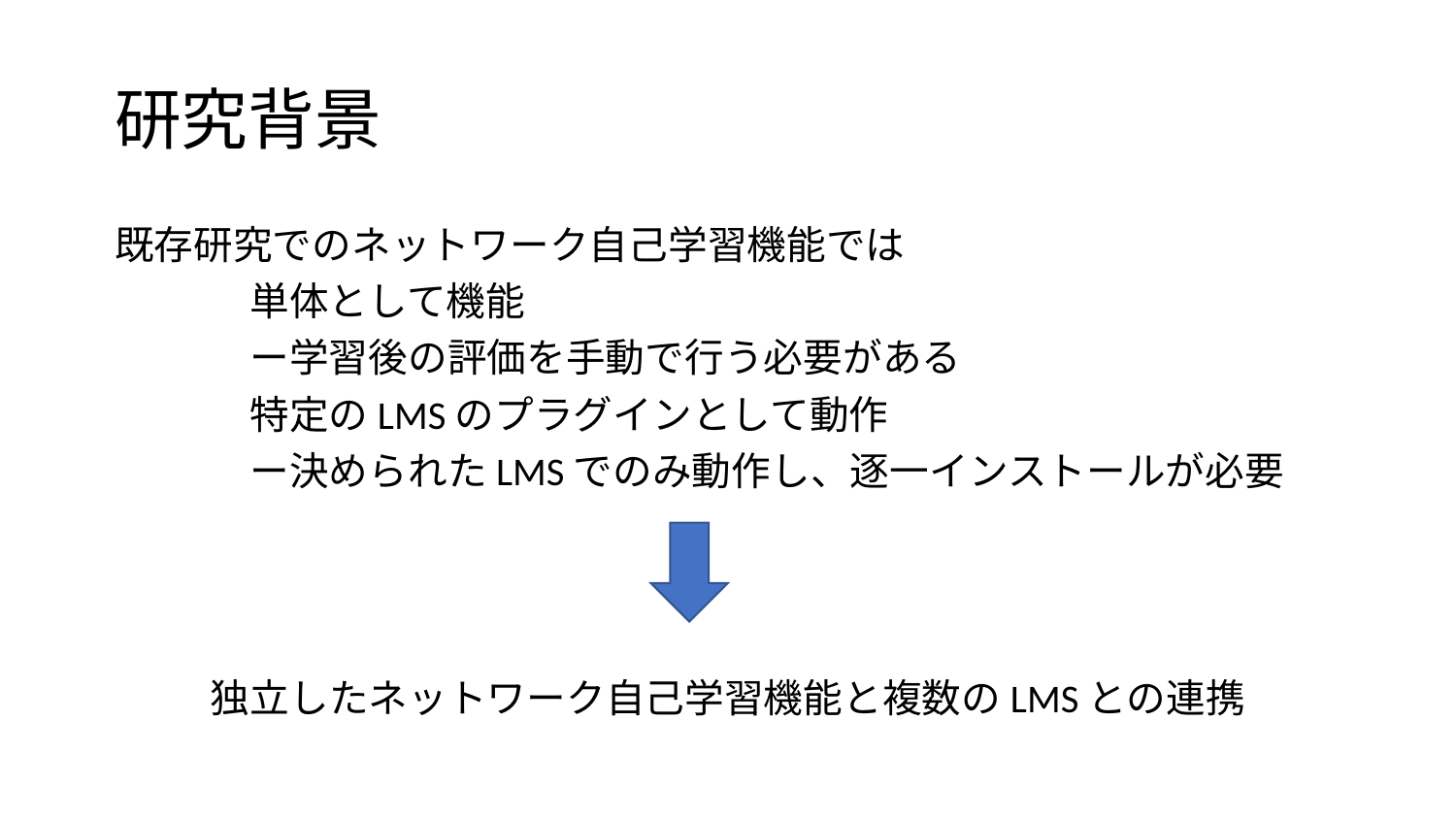

# 研究背景
既存研究でのネットワーク自己学習機能では
	単体として機能
		ー学習後の評価を手動で行う必要がある
	特定のLMSのプラグインとして動作
		ー決められたLMSでのみ動作し、逐一インストールが必要

独立したネットワーク自己学習機能と複数のLMSとの連携